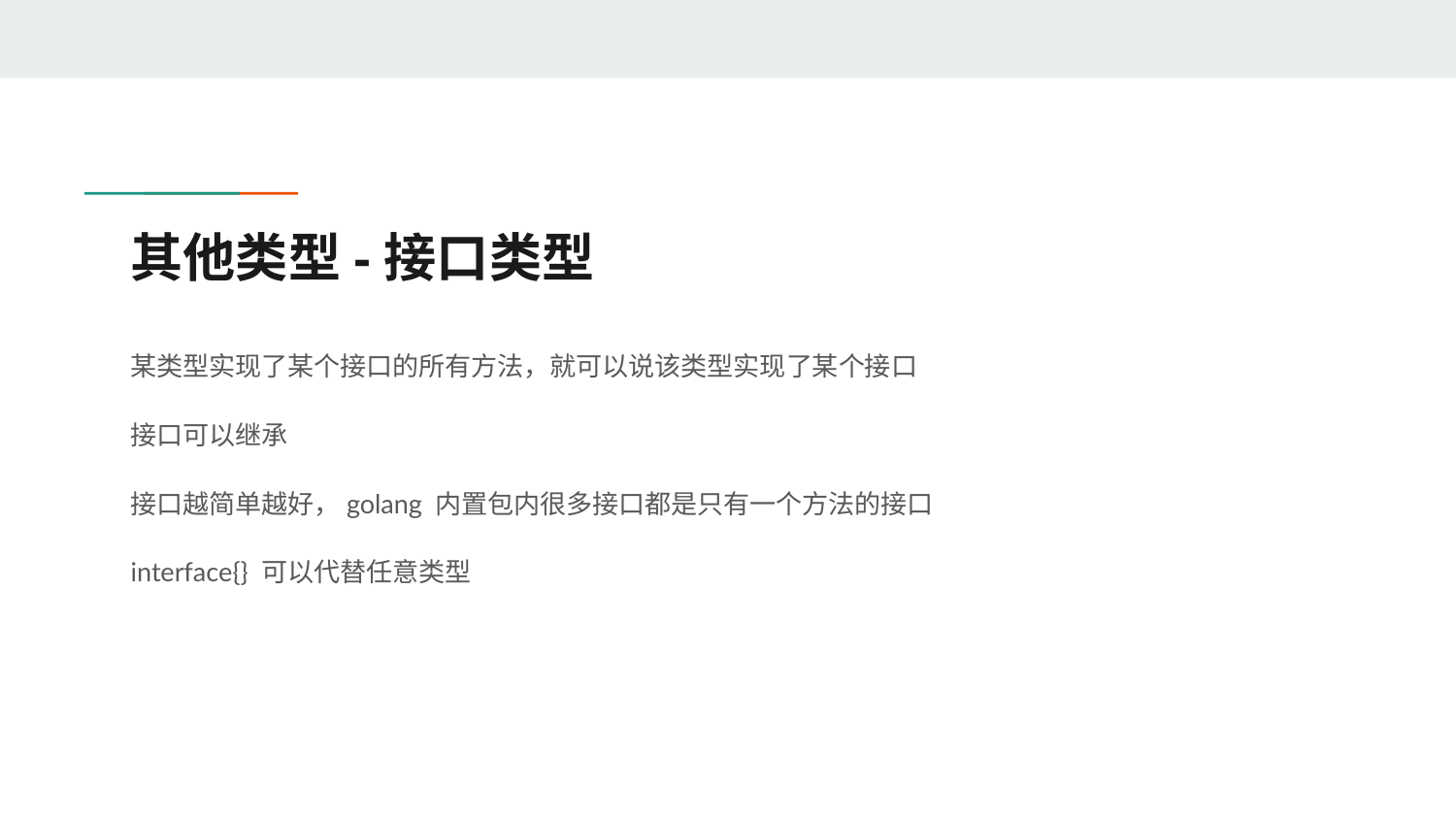

# 其他类型-接口类型
某类型实现了某个接口的所有方法，就可以说该类型实现了某个接口
接口可以继承
接口越简单越好，golang 内置包内很多接口都是只有一个方法的接口
interface{} 可以代替任意类型